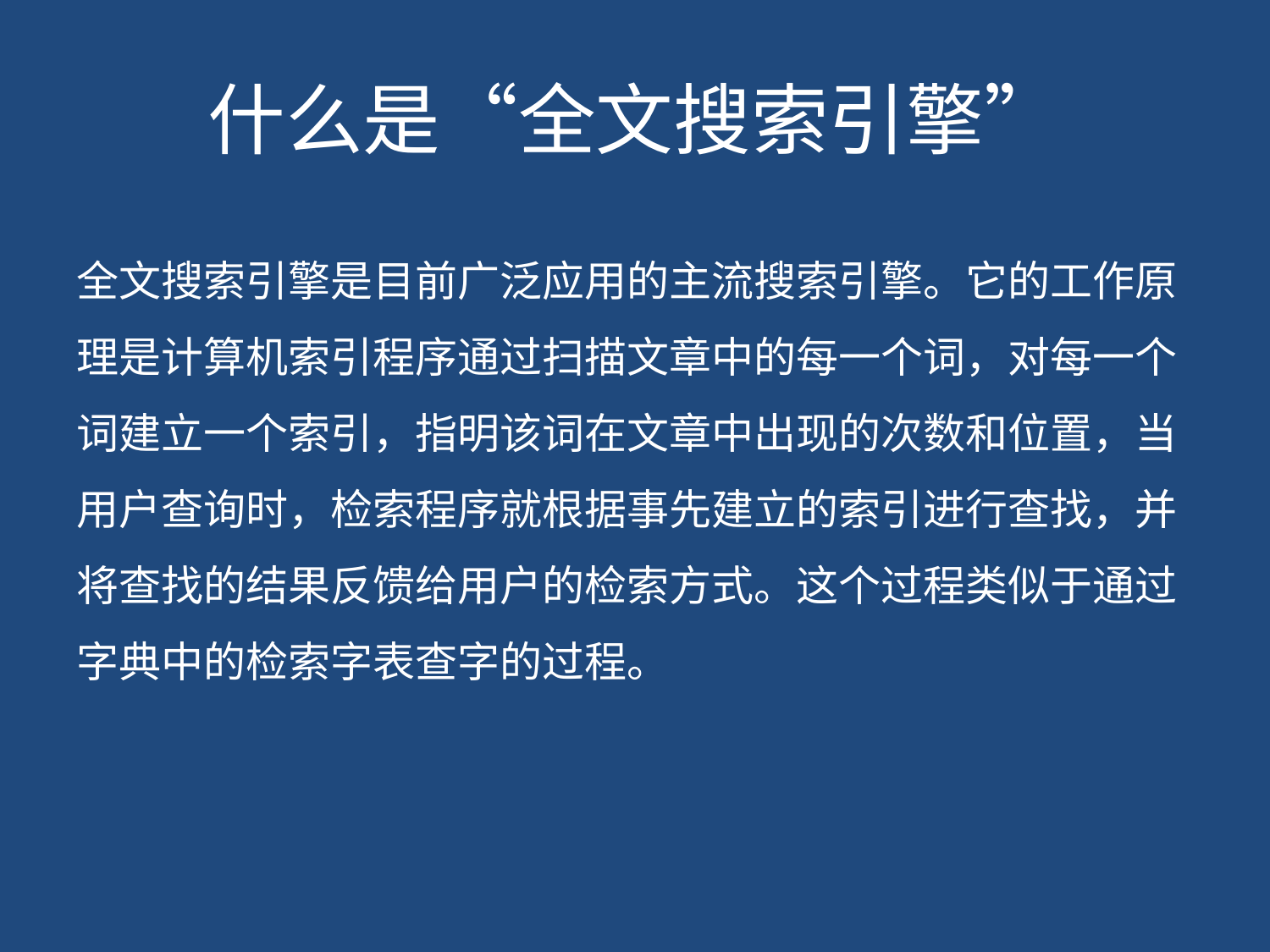

# 什么是“全文搜索引擎”
全文搜索引擎是目前广泛应用的主流搜索引擎。它的工作原理是计算机索引程序通过扫描文章中的每一个词，对每一个词建立一个索引，指明该词在文章中出现的次数和位置，当用户查询时，检索程序就根据事先建立的索引进行查找，并将查找的结果反馈给用户的检索方式。这个过程类似于通过字典中的检索字表查字的过程。